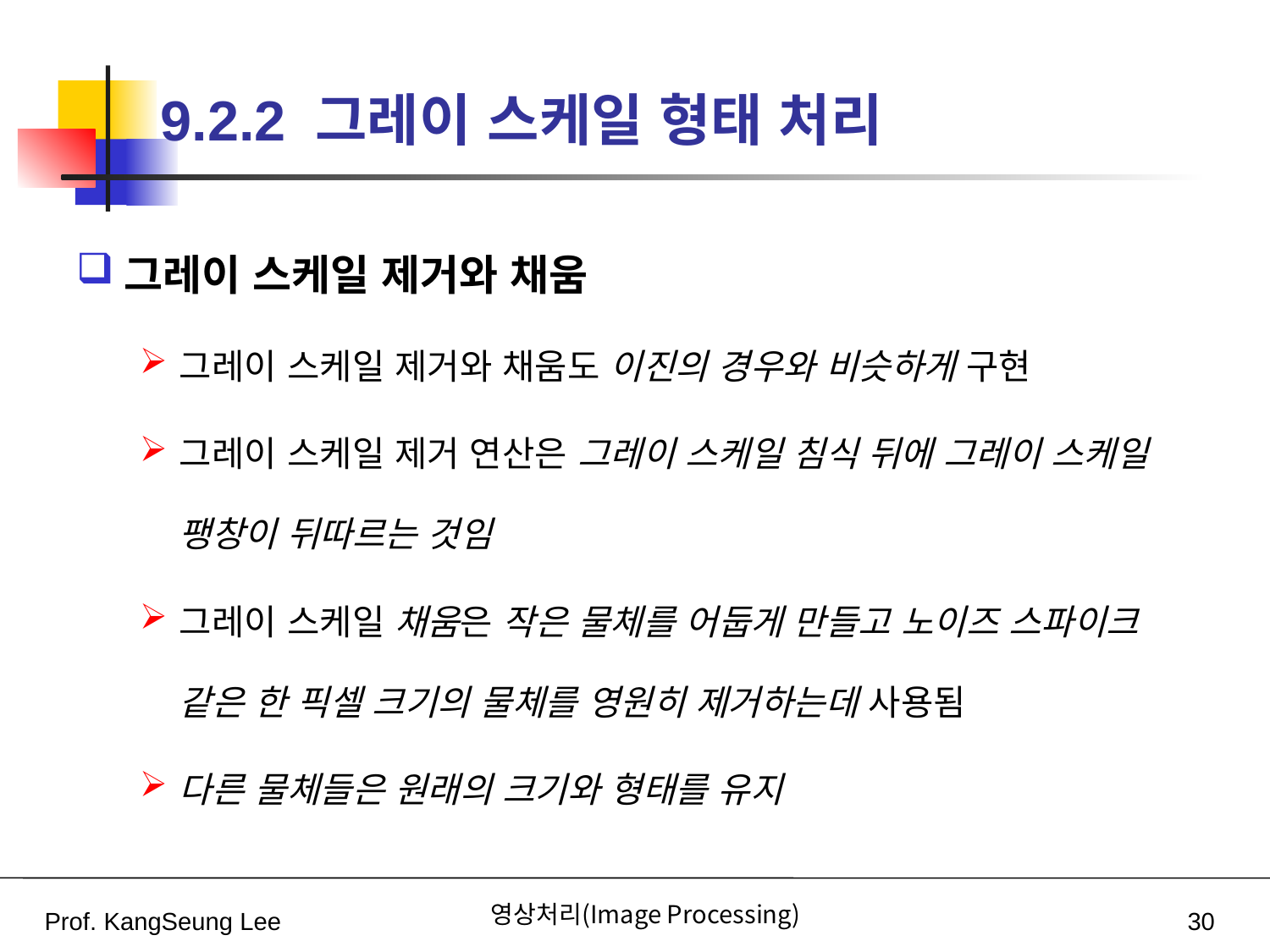

# 9.2.2 그레이 스케일 형태 처리
그레이 스케일 제거와 채움
그레이 스케일 제거와 채움도 이진의 경우와 비슷하게 구현
그레이 스케일 제거 연산은 그레이 스케일 침식 뒤에 그레이 스케일 팽창이 뒤따르는 것임
그레이 스케일 채움은 작은 물체를 어둡게 만들고 노이즈 스파이크 같은 한 픽셀 크기의 물체를 영원히 제거하는데 사용됨
다른 물체들은 원래의 크기와 형태를 유지
Prof. KangSeung Lee
영상처리(Image Processing)
30